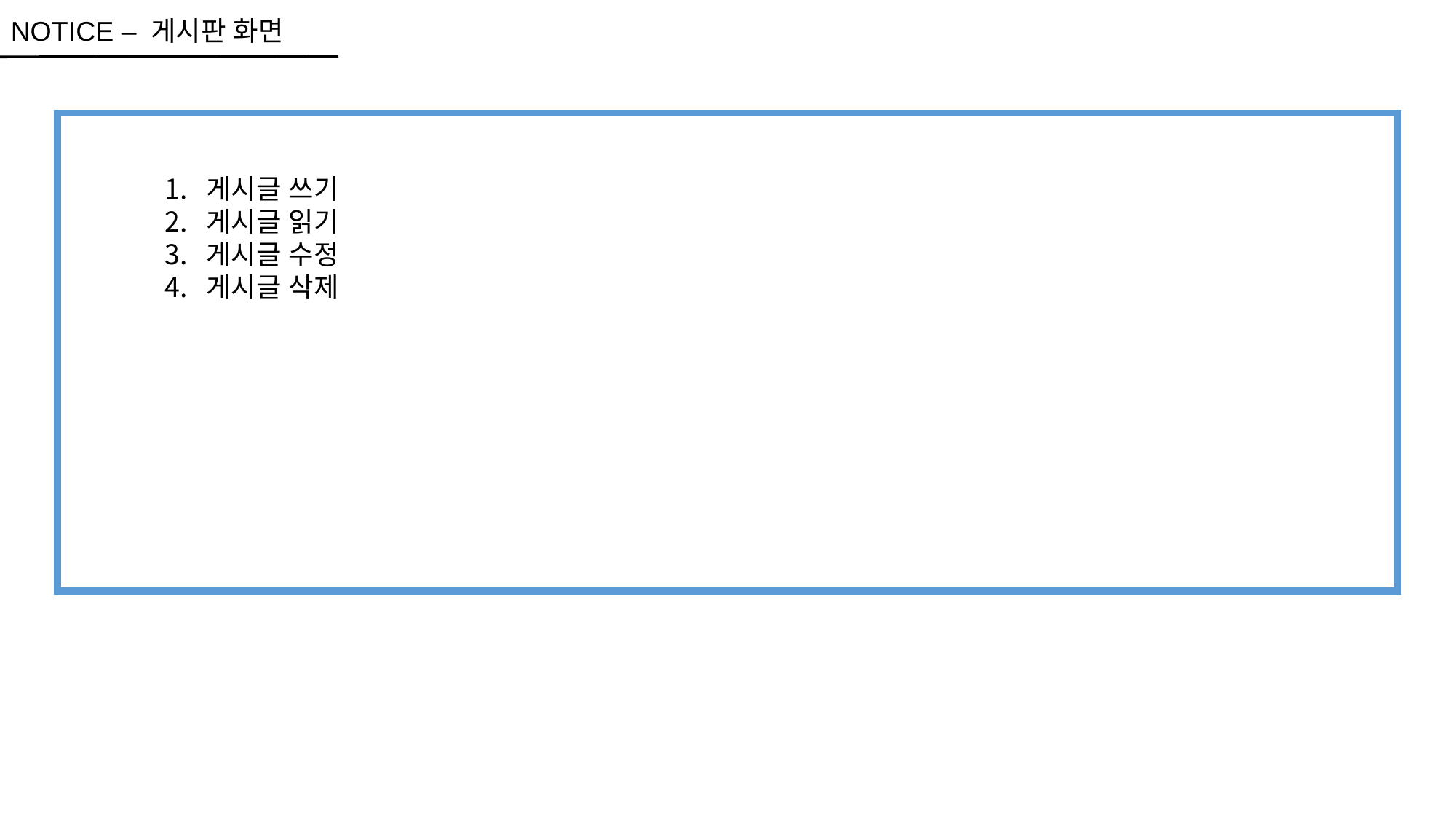

NOTICE – 게시판 화면

게시글 쓰기
게시글 읽기
게시글 수정
게시글 삭제